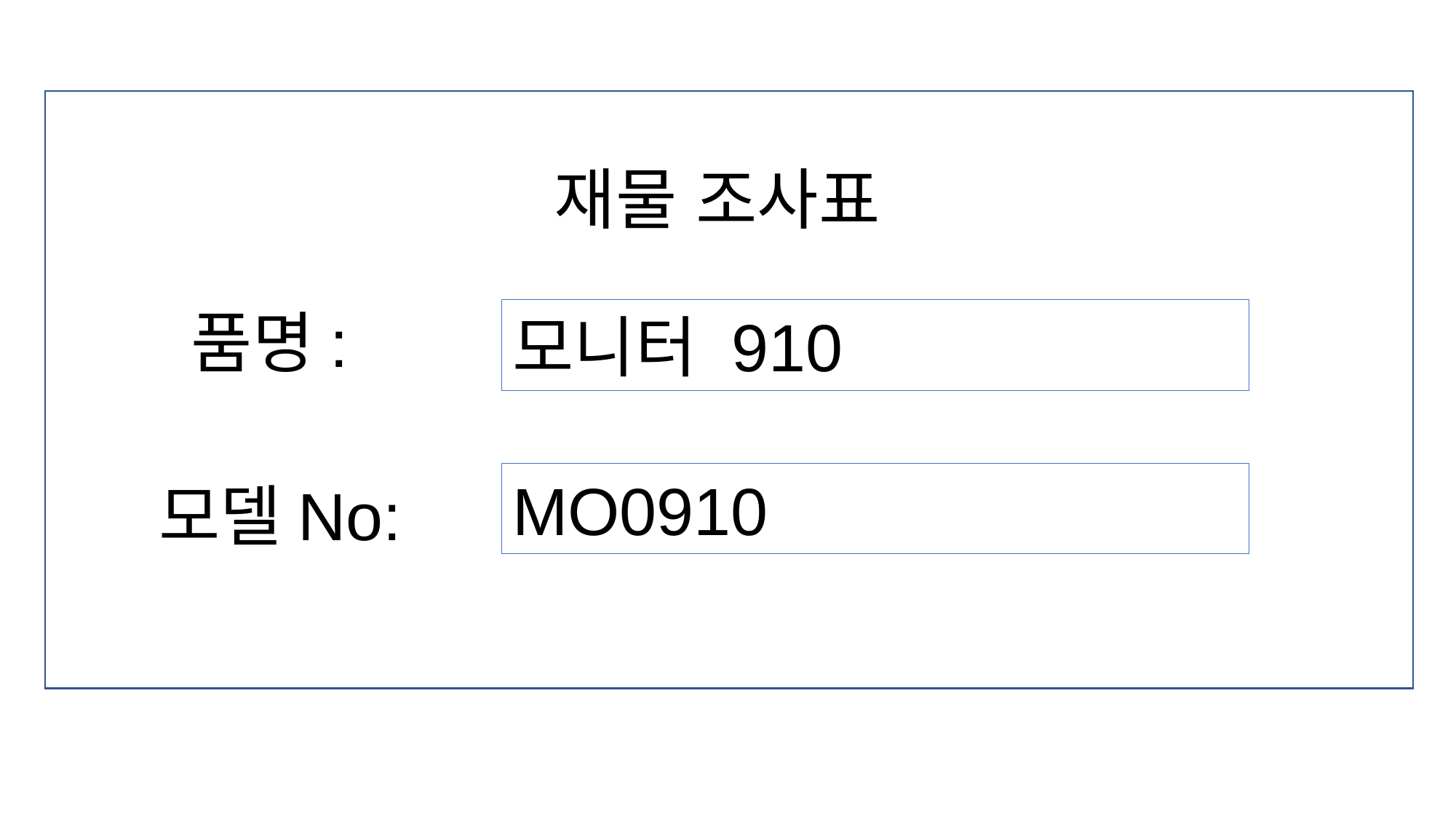

재물 조사표
품명:
모니터 910
MO0910
모델No: